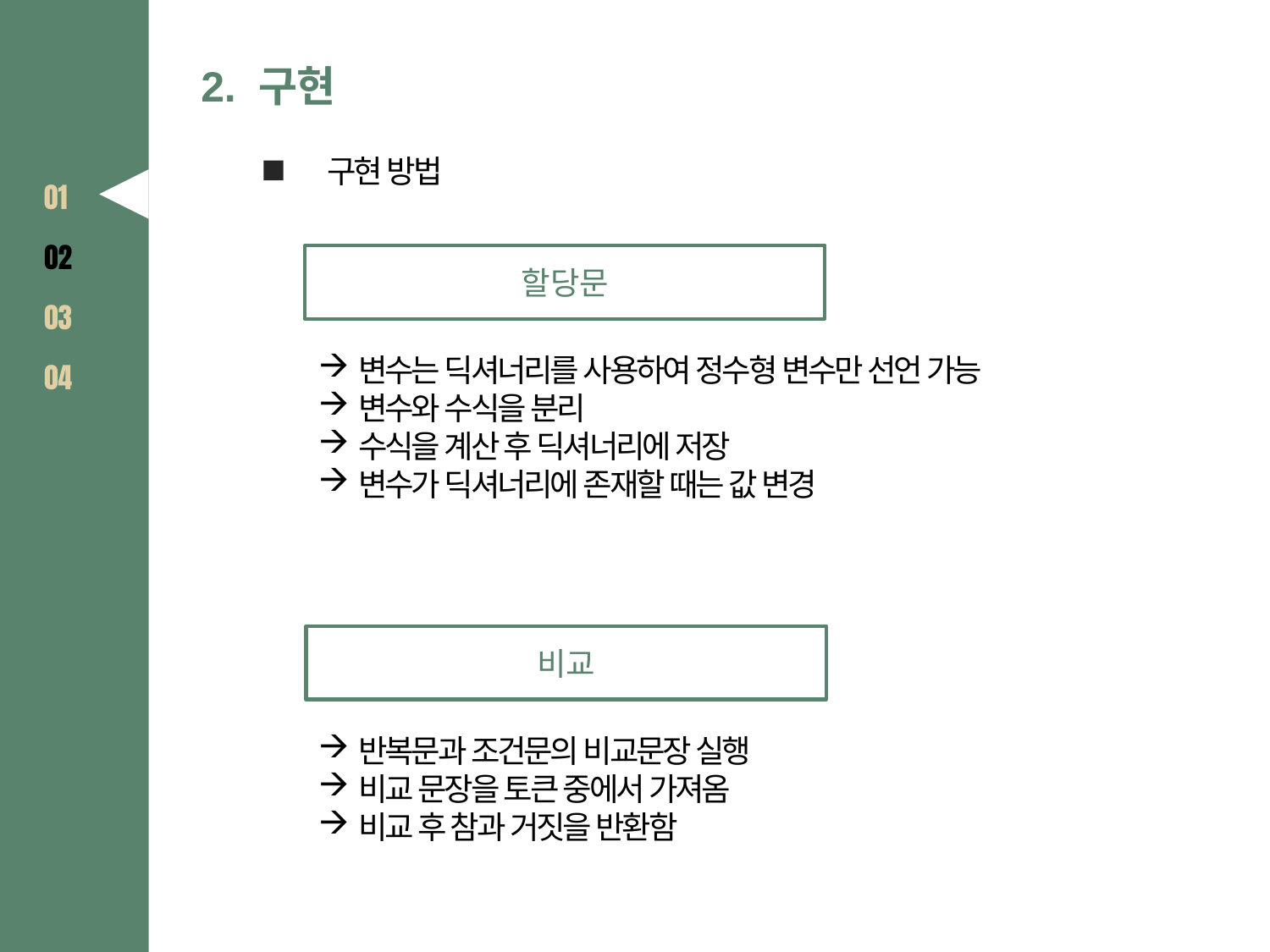

2. 구현
구현 방법

01
02
할당문
03
변수는 딕셔너리를 사용하여 정수형 변수만 선언 가능
변수와 수식을 분리
수식을 계산 후 딕셔너리에 저장
변수가 딕셔너리에 존재할 때는 값 변경
04
비교
반복문과 조건문의 비교문장 실행
비교 문장을 토큰 중에서 가져옴
비교 후 참과 거짓을 반환함